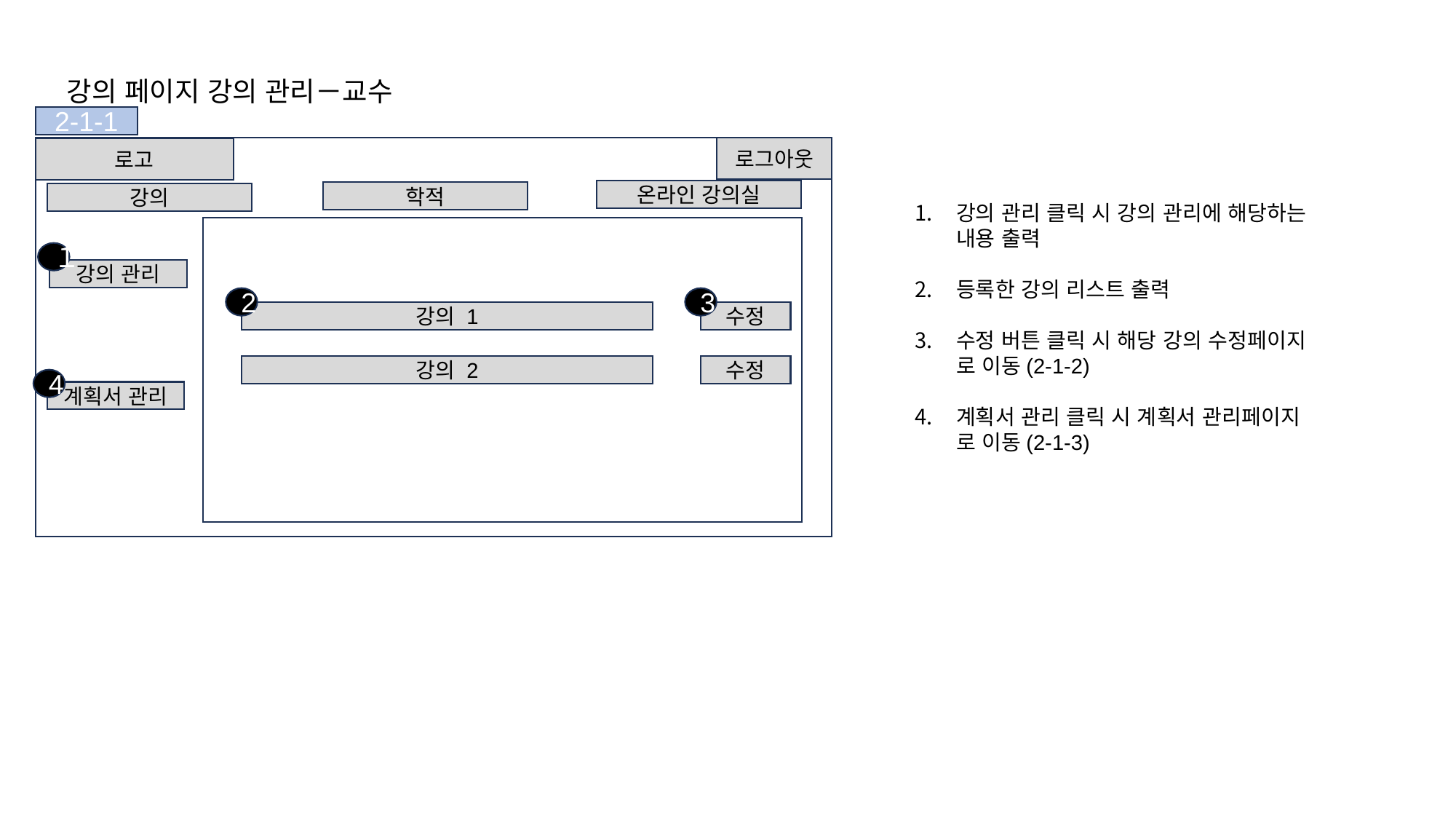

강의 페이지 강의 관리－교수
2-1-1

로그아웃
로고
온라인 강의실
학적
강의
강의 관리 클릭 시 강의 관리에 해당하는 내용 출력

등록한 강의 리스트 출력

수정 버튼 클릭 시 해당 강의 수정페이지
      로 이동(2-1-2)

계획서 관리 클릭 시 계획서 관리페이지
      로 이동(2-1-3)

１
강의 관리
2
3
강의 1
수정
강의 2
수정
4
계획서 관리